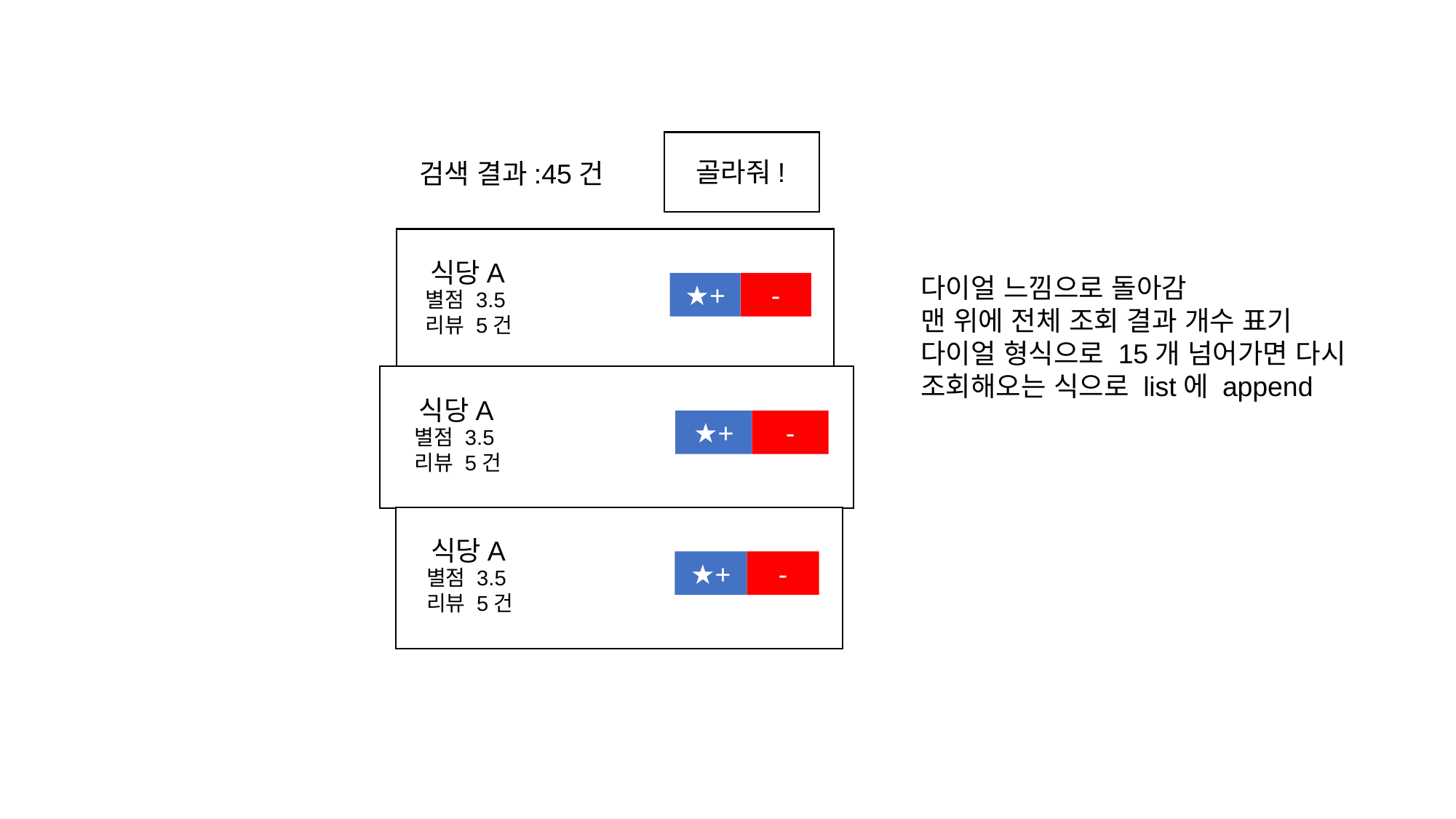

골라줘!
검색 결과:45건

식당A
★+
-
별점 3.5
리뷰 5건
다이얼 느낌으로 돌아감
맨 위에 전체 조회 결과 개수 표기
다이얼 형식으로 15개 넘어가면 다시 조회해오는 식으로 list에 append

식당A
★+
-
별점 3.5
리뷰 5건

식당A
★+
-
별점 3.5
리뷰 5건